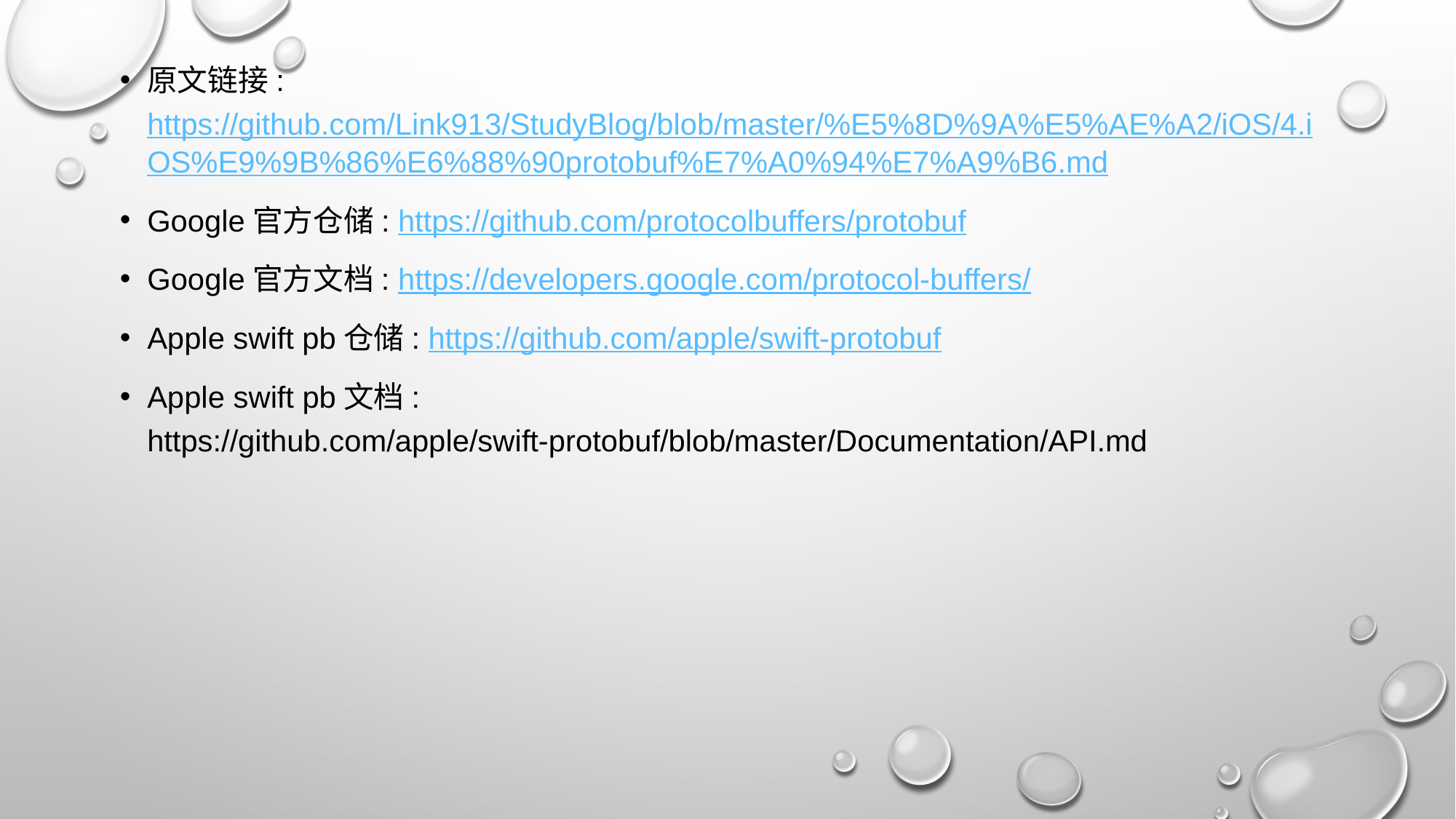

原文链接: https://github.com/Link913/StudyBlog/blob/master/%E5%8D%9A%E5%AE%A2/iOS/4.iOS%E9%9B%86%E6%88%90protobuf%E7%A0%94%E7%A9%B6.md
Google官方仓储: https://github.com/protocolbuffers/protobuf
Google官方文档: https://developers.google.com/protocol-buffers/
Apple swift pb仓储: https://github.com/apple/swift-protobuf
Apple swift pb文档: https://github.com/apple/swift-protobuf/blob/master/Documentation/API.md
#